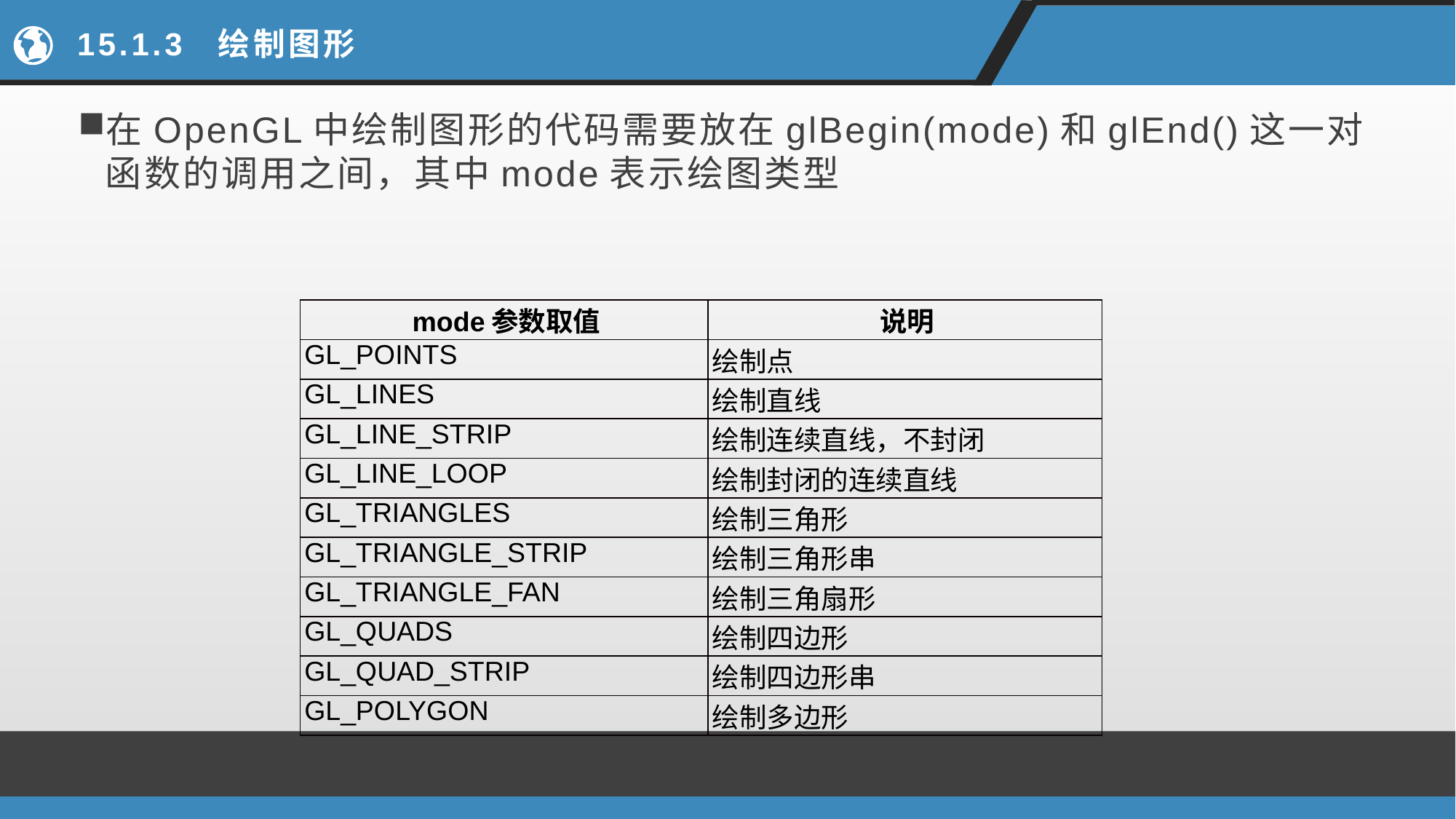

# 15.1.3  绘制图形

在OpenGL中绘制图形的代码需要放在glBegin(mode)和glEnd()这一对函数的调用之间，其中mode表示绘图类型
| mode参数取值 | 说明 |
| --- | --- |
| GL\_POINTS | 绘制点 |
| GL\_LINES | 绘制直线 |
| GL\_LINE\_STRIP | 绘制连续直线，不封闭 |
| GL\_LINE\_LOOP | 绘制封闭的连续直线 |
| GL\_TRIANGLES | 绘制三角形 |
| GL\_TRIANGLE\_STRIP | 绘制三角形串 |
| GL\_TRIANGLE\_FAN | 绘制三角扇形 |
| GL\_QUADS | 绘制四边形 |
| GL\_QUAD\_STRIP | 绘制四边形串 |
| GL\_POLYGON | 绘制多边形 |